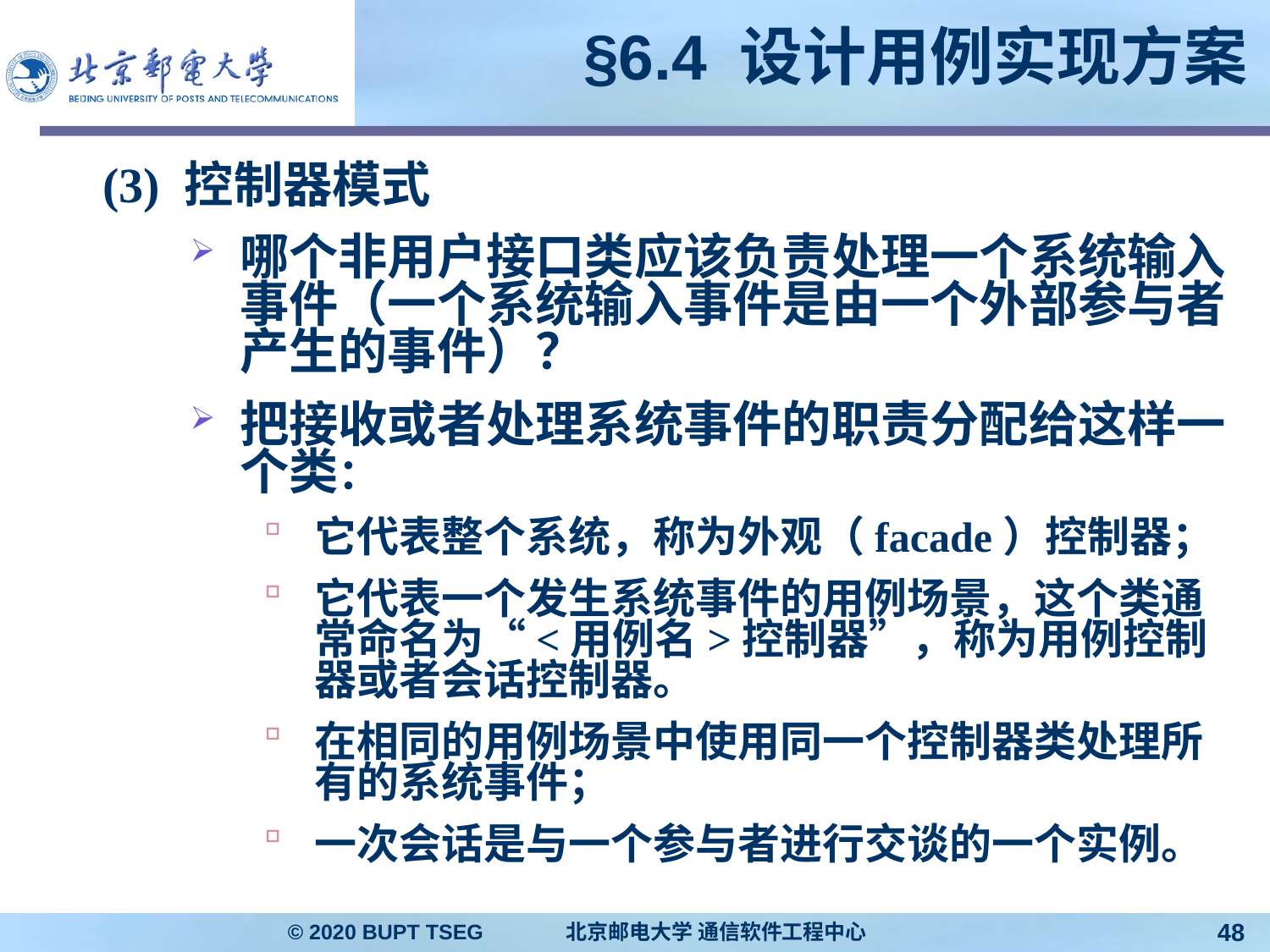

# §6.4 设计用例实现方案
(3) 控制器模式
哪个非用户接口类应该负责处理一个系统输入事件（一个系统输入事件是由一个外部参与者产生的事件）？
把接收或者处理系统事件的职责分配给这样一个类：
它代表整个系统，称为外观（facade）控制器；
它代表一个发生系统事件的用例场景，这个类通常命名为“<用例名>控制器”，称为用例控制器或者会话控制器。
在相同的用例场景中使用同一个控制器类处理所有的系统事件；
一次会话是与一个参与者进行交谈的一个实例。
© 2020 BUPT TSEG             北京邮电大学 通信软件工程中心